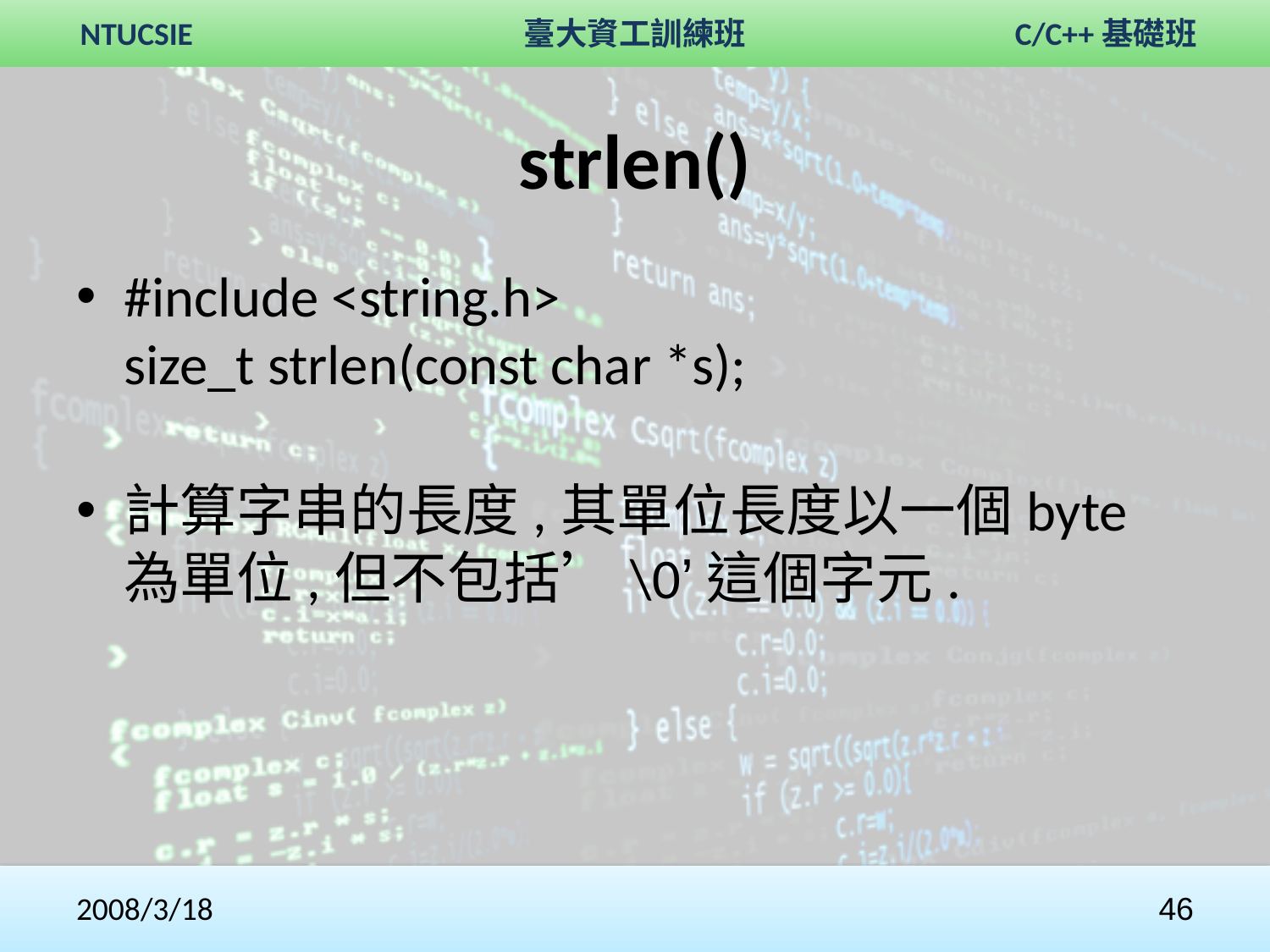

# strlen()
#include <string.h>
size_t strlen(const char *s);
計算字串的長度,其單位長度以一個byte為單位,但不包括’\0’這個字元.

2008/3/18
46